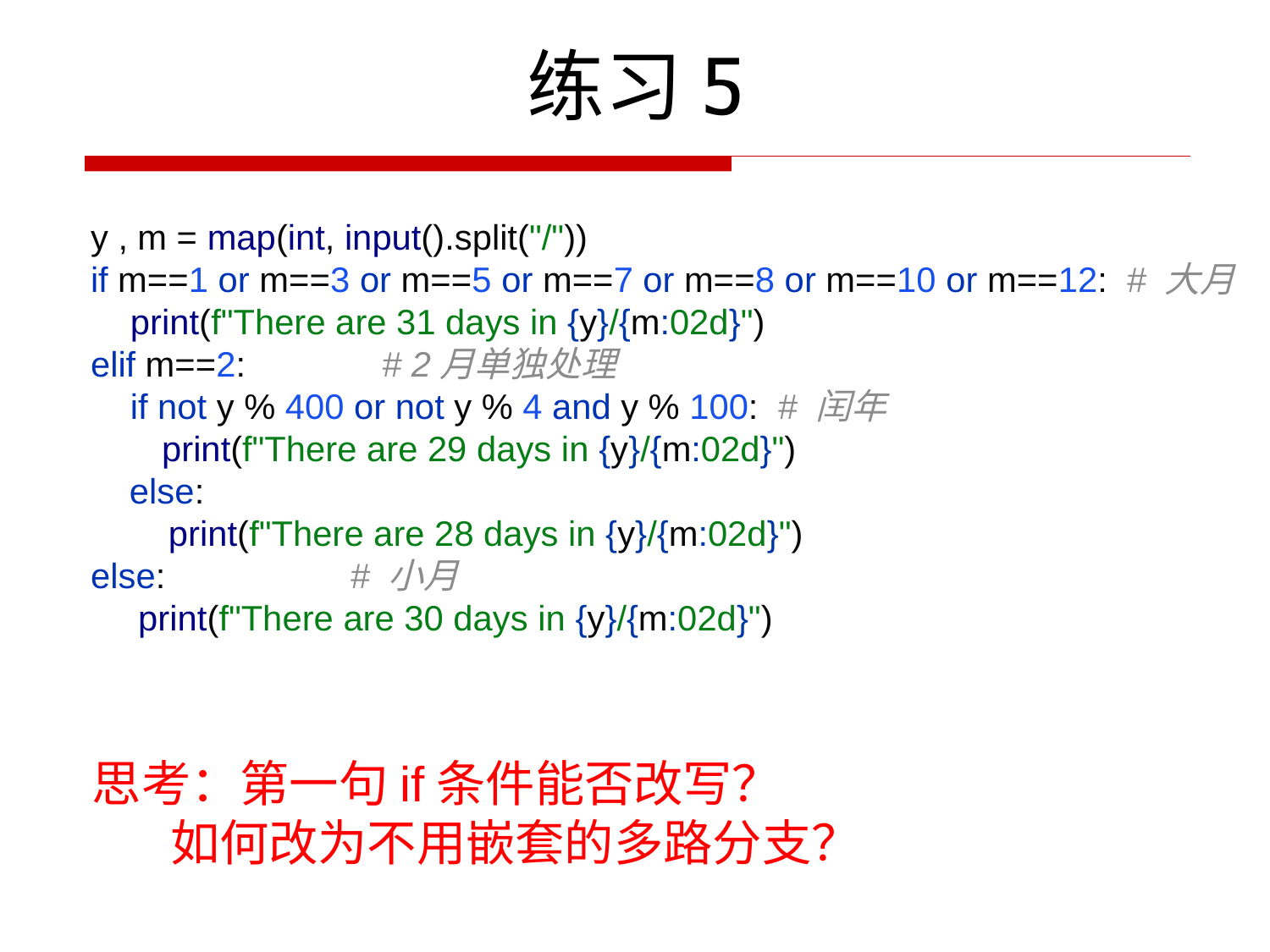

# 练习5
练习
y , m = map(int, input().split("/"))
if m==1 or m==3 or m==5 or m==7 or m==8 or m==10 or m==12:  # 大月
    print(f"There are 31 days in {y}/{m:02d}")
elif m==2:              # 2月单独处理
    if not y % 400 or not y % 4 and y % 100:  # 闰年
        print(f"There are 29 days in {y}/{m:02d}")
    else:
        print(f"There are 28 days in {y}/{m:02d}")
else:                   # 小月
     print(f"There are 30 days in {y}/{m:02d}")
思考：第一句if条件能否改写？
      如何改为不用嵌套的多路分支？